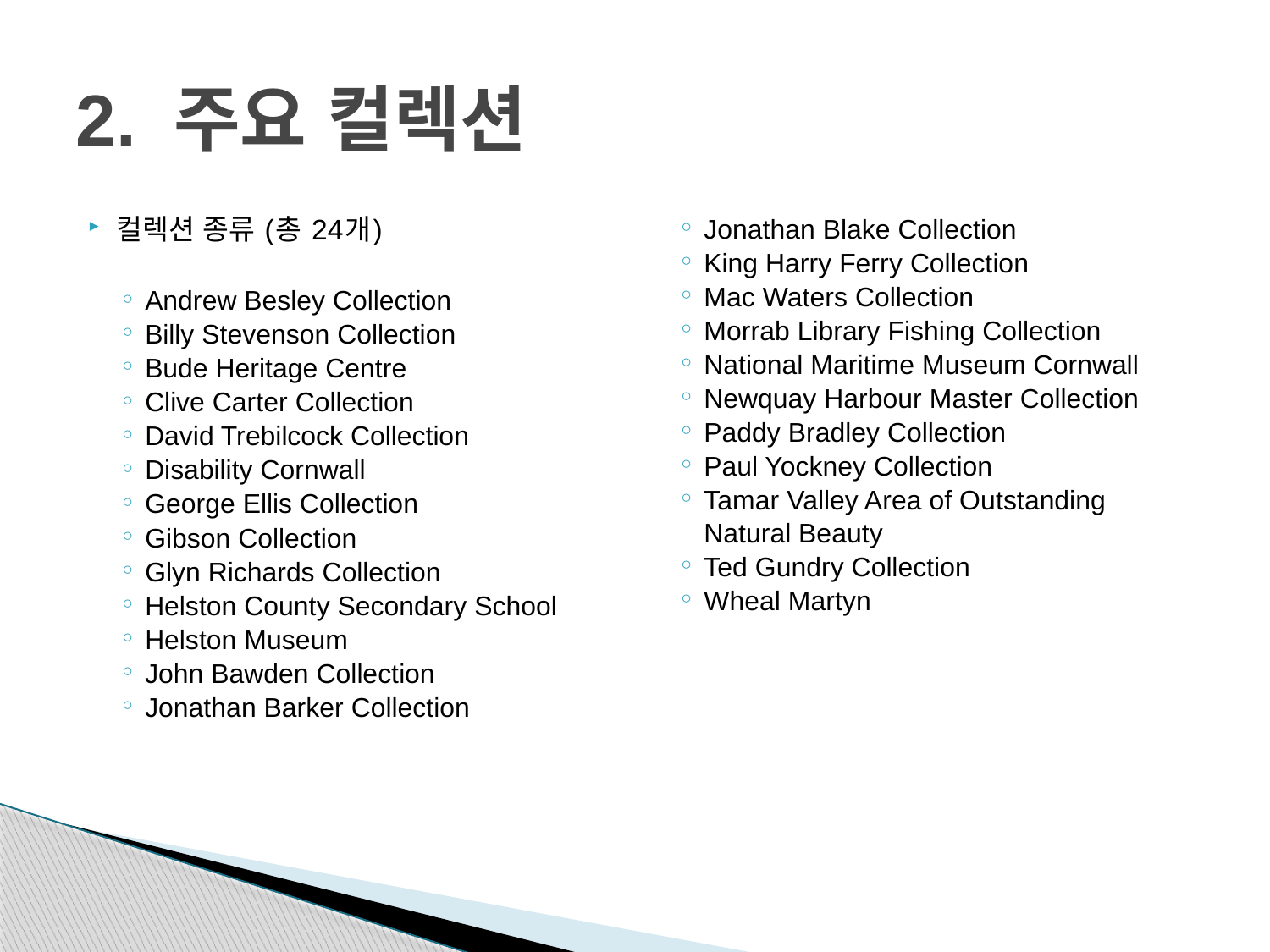

# 2. 주요 컬렉션
컬렉션 종류 (총 24개)

Andrew Besley Collection
Billy Stevenson Collection
Bude Heritage Centre
Clive Carter Collection
David Trebilcock Collection
Disability Cornwall
George Ellis Collection
Gibson Collection
Glyn Richards Collection
Helston County Secondary School
Helston Museum
John Bawden Collection
Jonathan Barker Collection

Jonathan Blake Collection
King Harry Ferry Collection
Mac Waters Collection
Morrab Library Fishing Collection
National Maritime Museum Cornwall
Newquay Harbour Master Collection
Paddy Bradley Collection
Paul Yockney Collection
Tamar Valley Area of Outstanding Natural Beauty
Ted Gundry Collection
Wheal Martyn